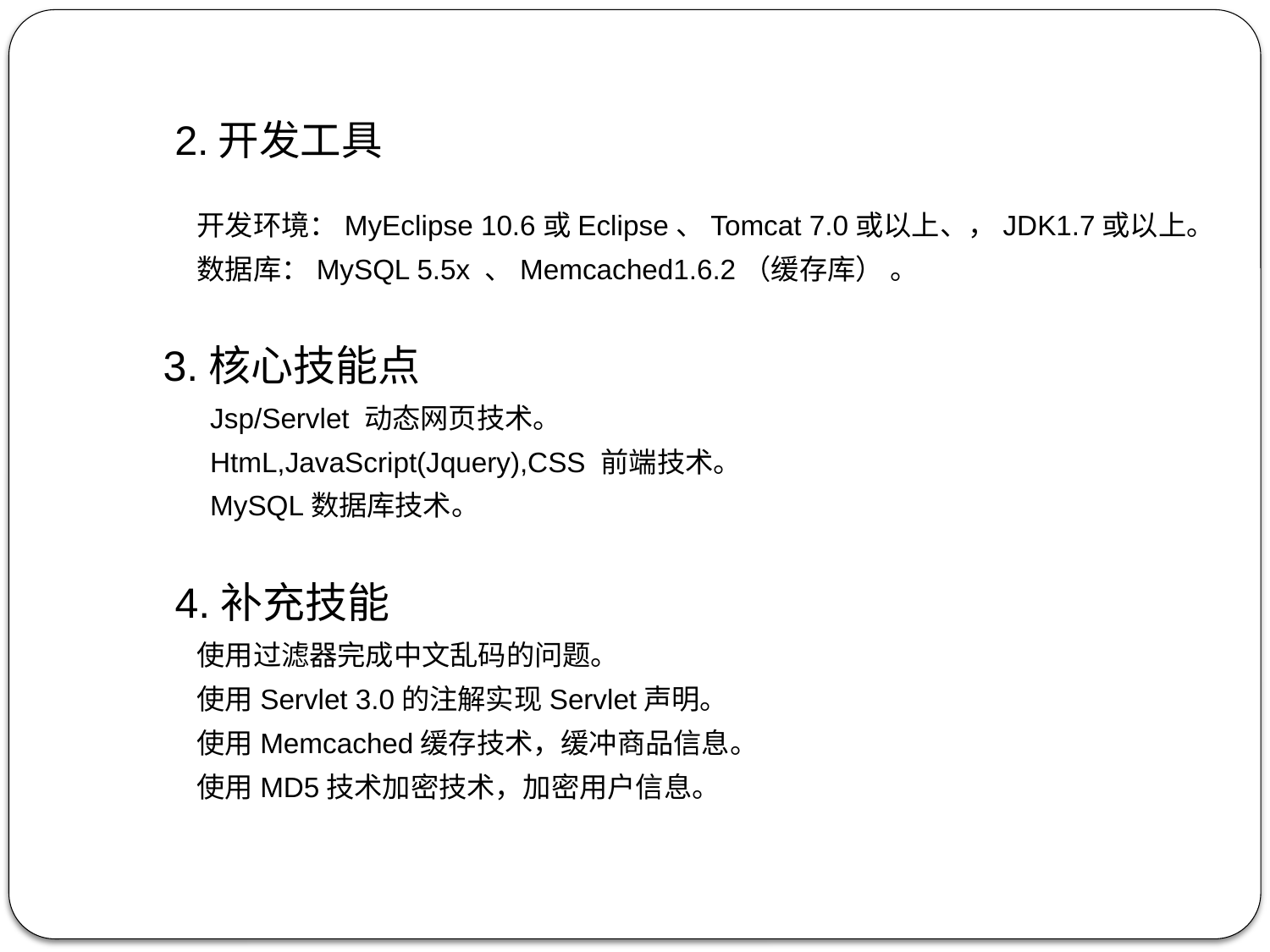

# 2.开发工具
        开发环境：MyEclipse 10.6或Eclipse、Tomcat 7.0或以上、，JDK1.7或以上。
        数据库：MySQL 5.5x 、Memcached1.6.2（缓存库） 。

  3.核心技能点
         Jsp/Servlet 动态网页技术。
         HtmL,JavaScript(Jquery),CSS 前端技术。
         MySQL数据库技术。

   4.补充技能
        使用过滤器完成中文乱码的问题。
        使用Servlet 3.0的注解实现Servlet声明。
        使用Memcached缓存技术，缓冲商品信息。
        使用MD5技术加密技术，加密用户信息。